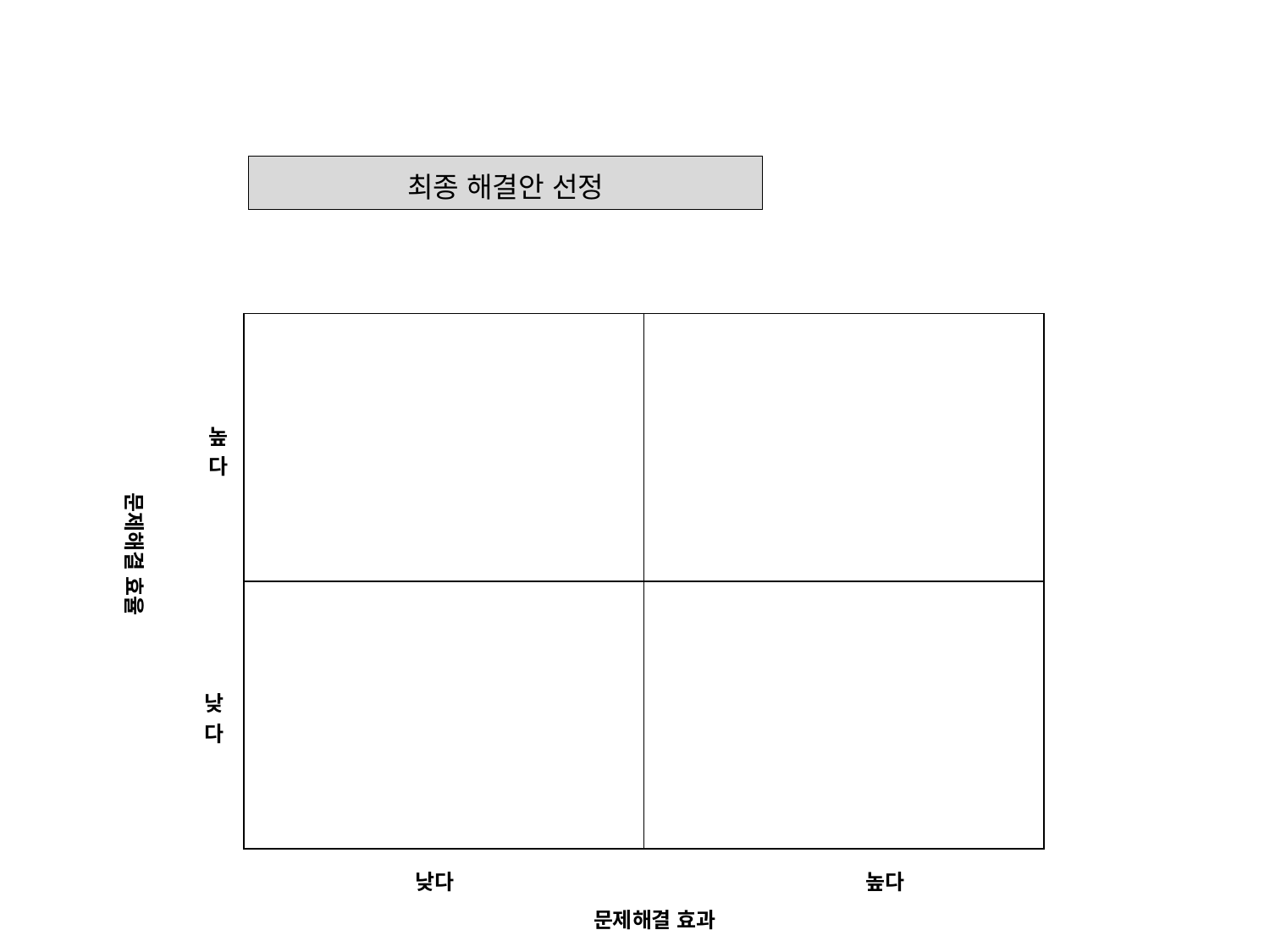

최종 해결안 선정
|  |  |
| --- | --- |
|  |  |
높다
문제해결 효율
낮다
낮다
높다
문제해결 효과